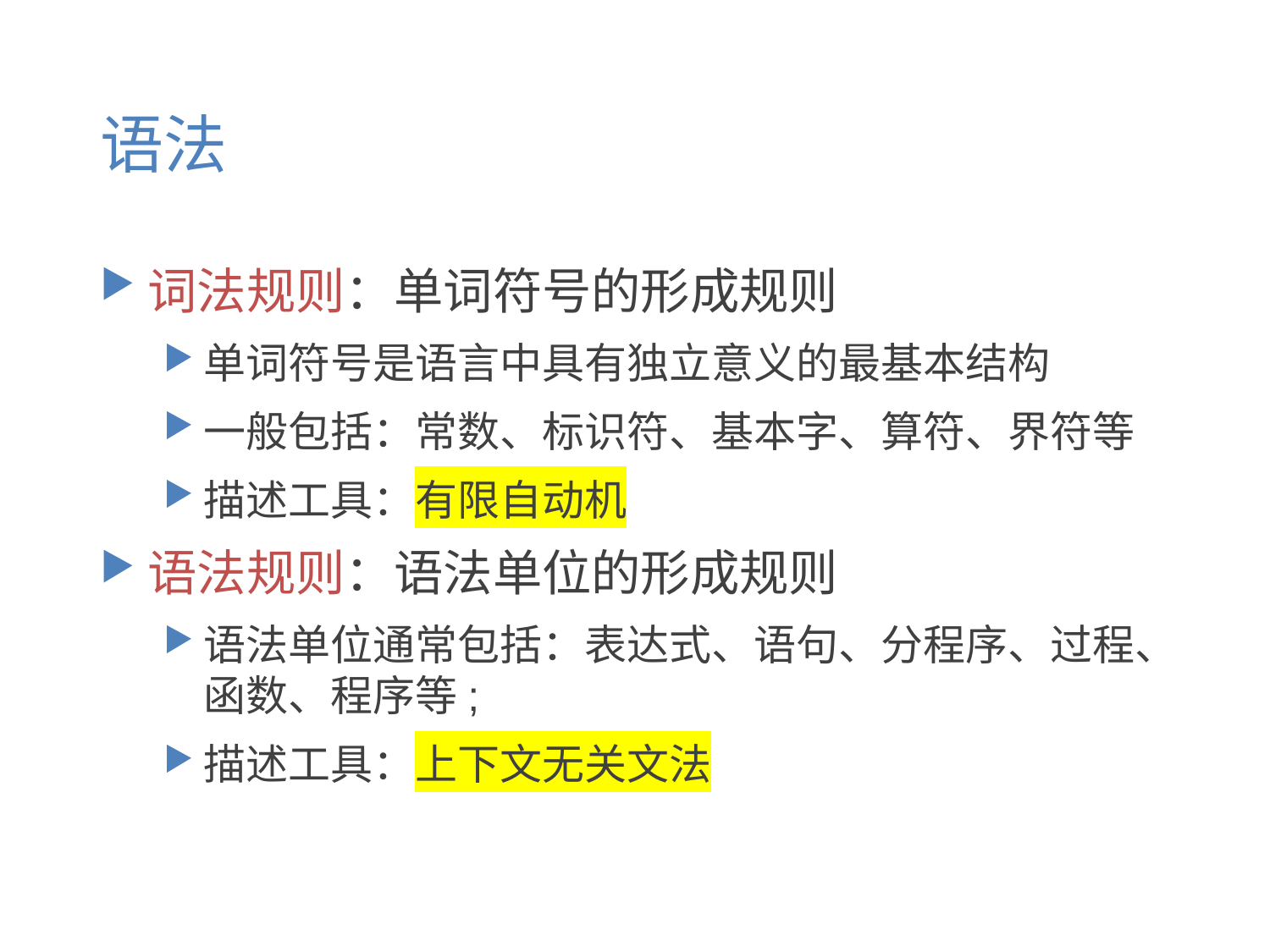

# 语法
词法规则：单词符号的形成规则
单词符号是语言中具有独立意义的最基本结构
一般包括：常数、标识符、基本字、算符、界符等
描述工具：有限自动机
语法规则：语法单位的形成规则
语法单位通常包括：表达式、语句、分程序、过程、函数、程序等;
描述工具：上下文无关文法